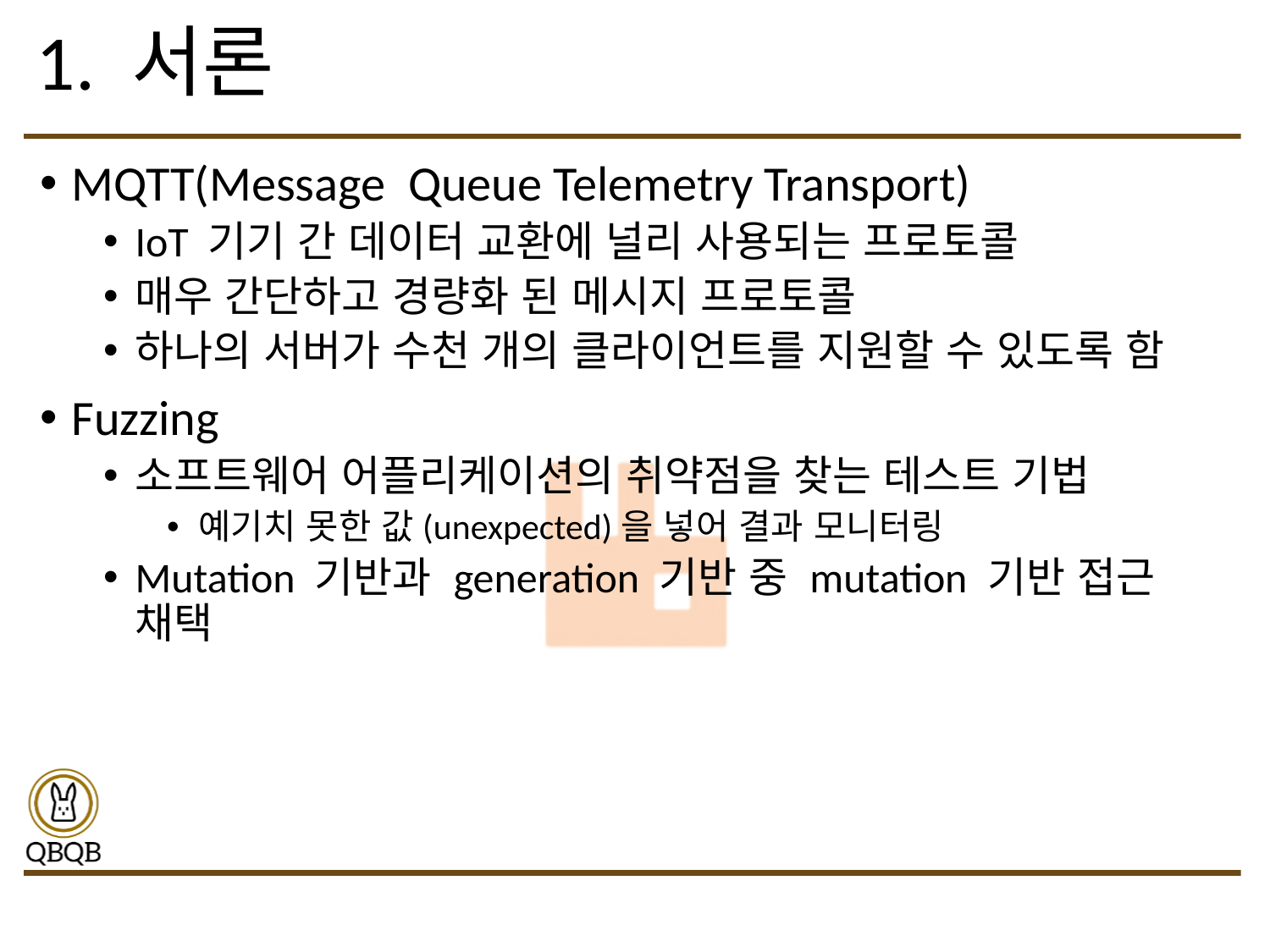

# 1. 서론
MQTT(Message  Queue Telemetry Transport)
IoT 기기 간 데이터 교환에 널리 사용되는 프로토콜
매우 간단하고 경량화 된 메시지 프로토콜
하나의 서버가 수천 개의 클라이언트를 지원할 수 있도록 함
Fuzzing
소프트웨어 어플리케이션의 취약점을 찾는 테스트 기법
예기치 못한 값(unexpected)을 넣어 결과 모니터링
Mutation 기반과 generation 기반 중 mutation 기반 접근 채택